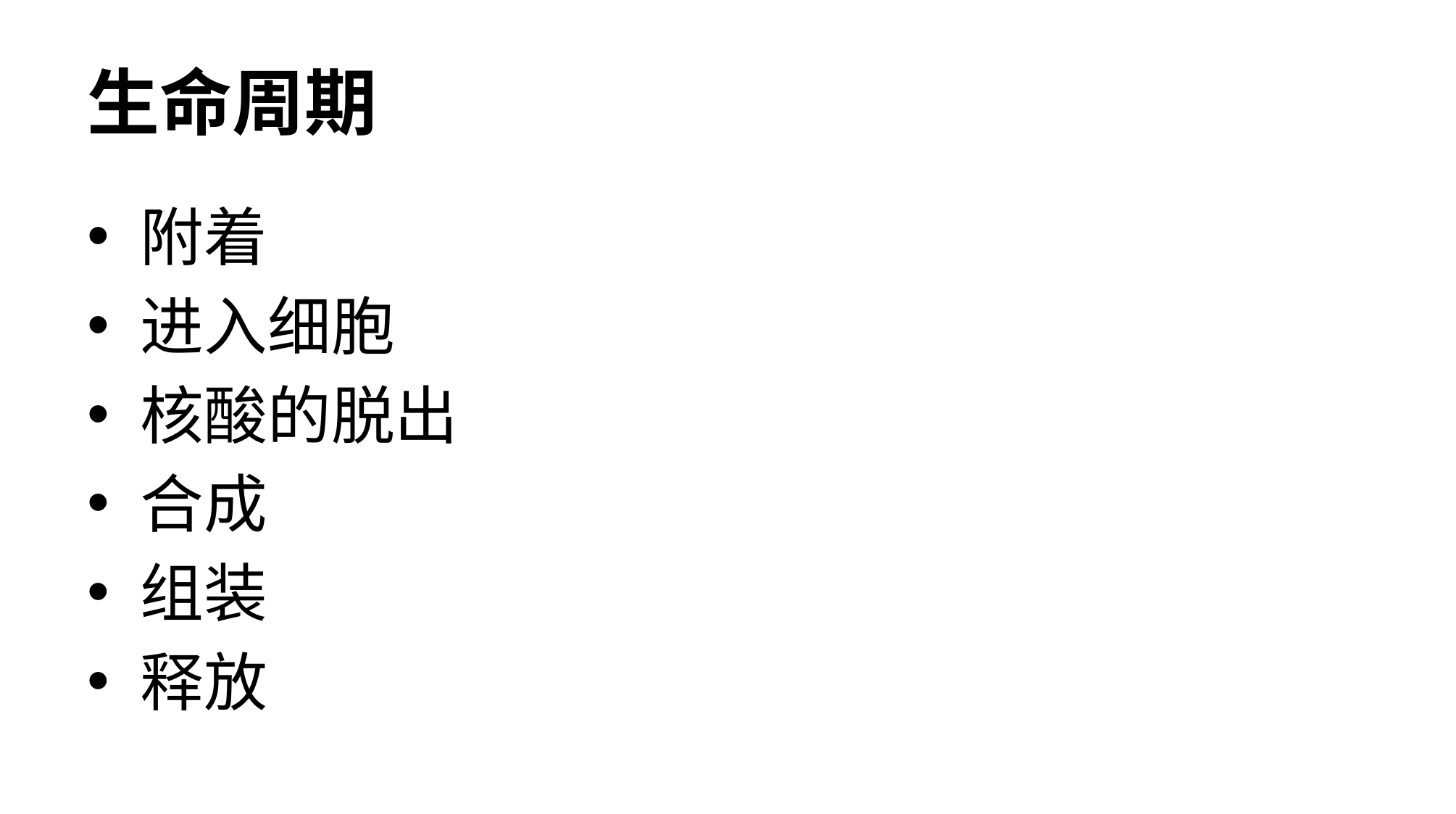

# 生命周期
附着
进入细胞
核酸的脱出
合成
组装
释放